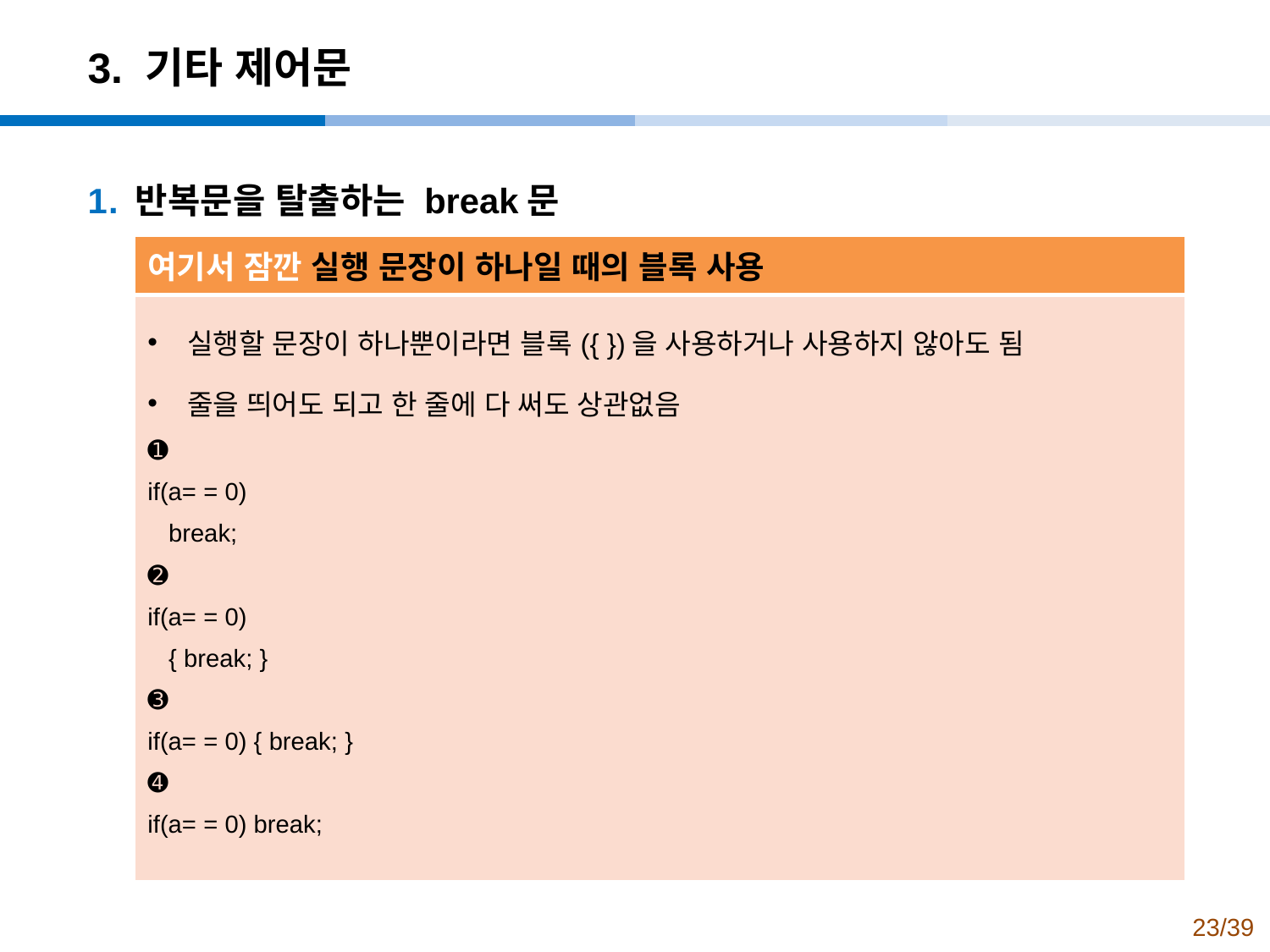

# 3. 기타 제어문
반복문을 탈출하는 break문

| 여기서 잠깐 실행 문장이 하나일 때의 블록 사용 |
| --- |
| 실행할 문장이 하나뿐이라면 블록({ })을 사용하거나 사용하지 않아도 됨 줄을 띄어도 되고 한 줄에 다 써도 상관없음 ➊ if(a= = 0) break; ➋ if(a= = 0) { break; } ➌ if(a= = 0) { break; } ➍ if(a= = 0) break; |